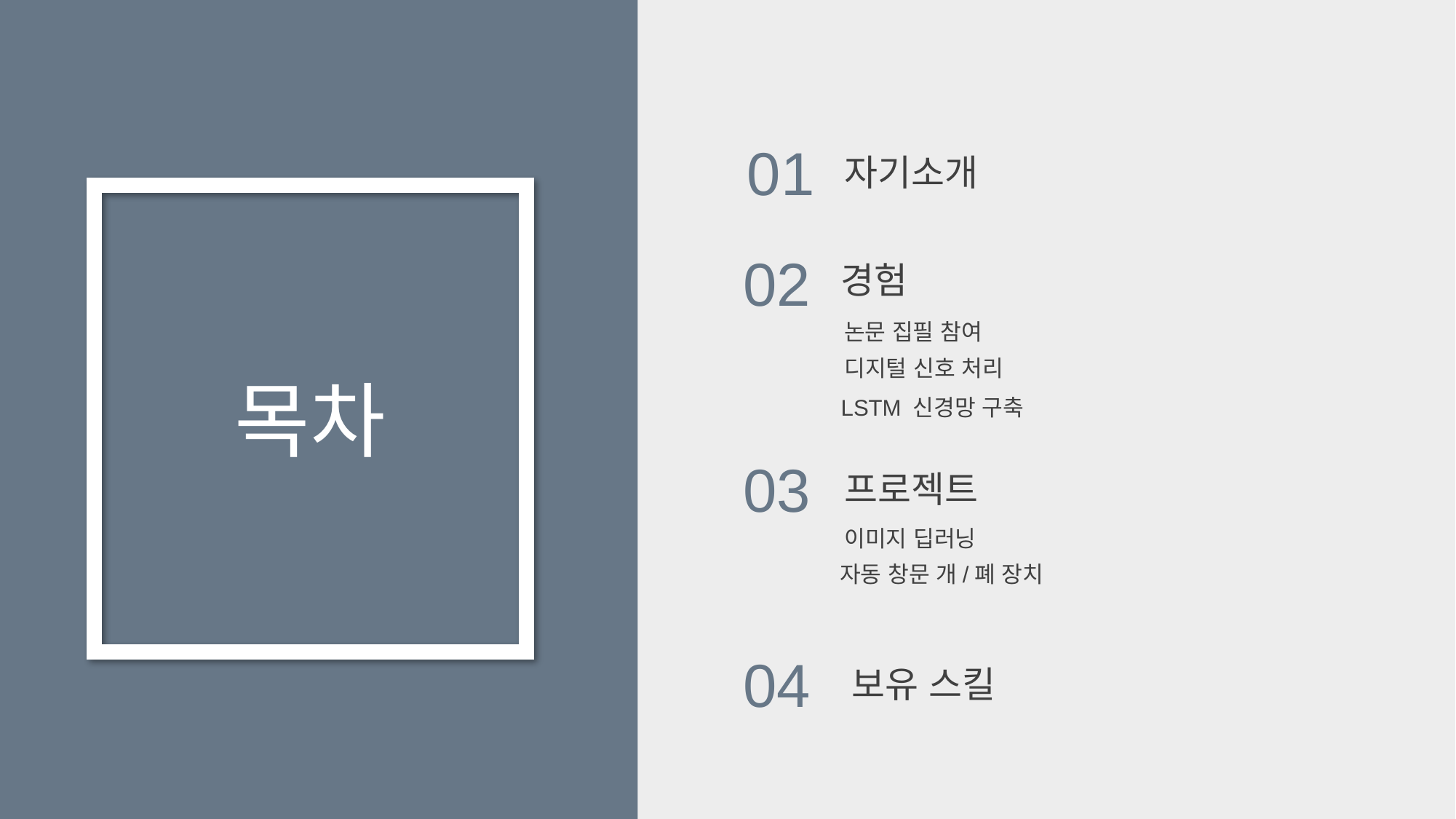

01
자기소개

02
경험
논문 집필 참여
디지털 신호 처리
목차
LSTM 신경망 구축
03
프로젝트
이미지 딥러닝
자동 창문 개/폐 장치
04
보유 스킬